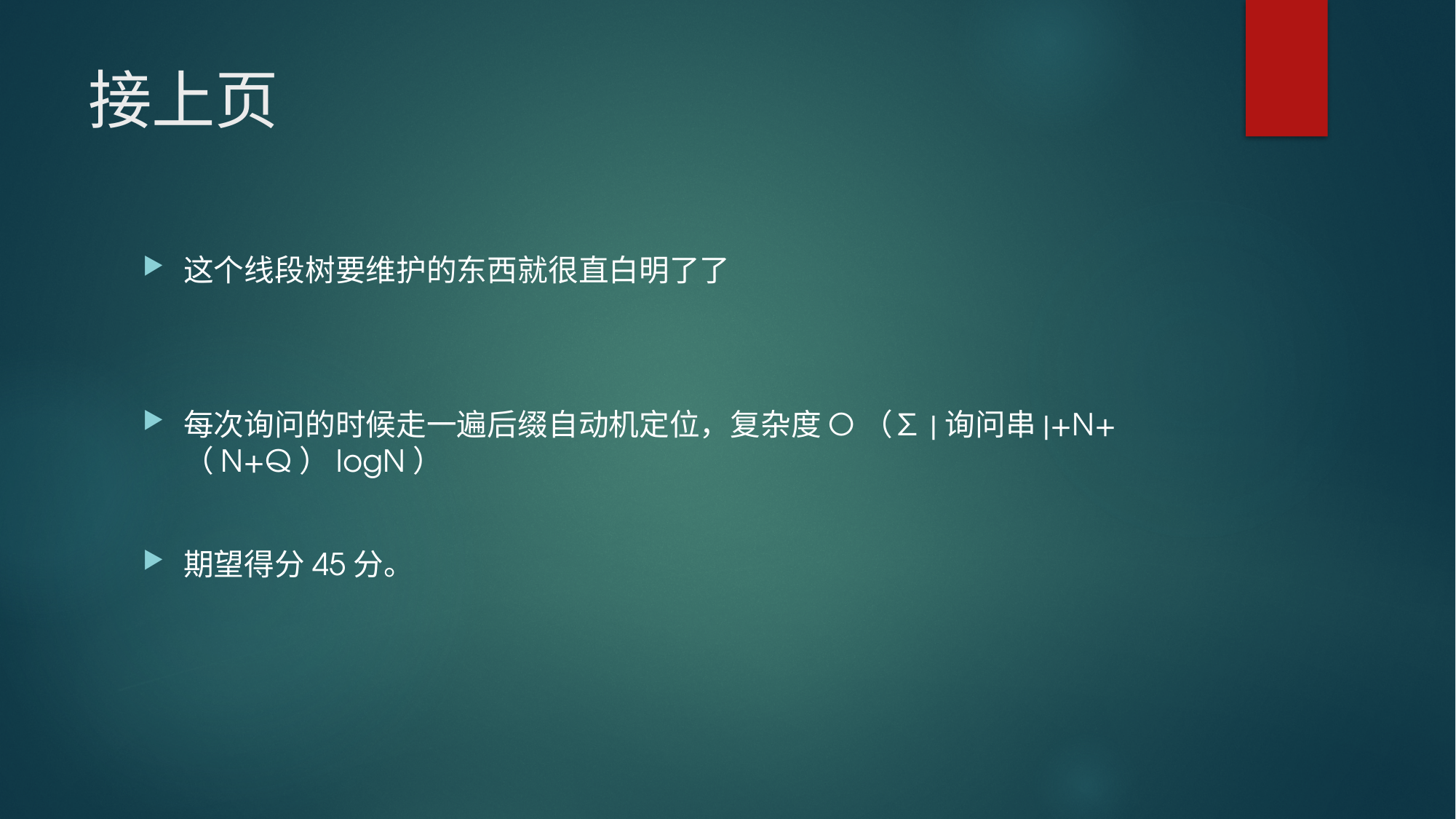

# 接上页
这个线段树要维护的东西就很直白明了了

每次询问的时候走一遍后缀自动机定位，复杂度O（∑|询问串|+N+（N+Q）logN）

期望得分45分。